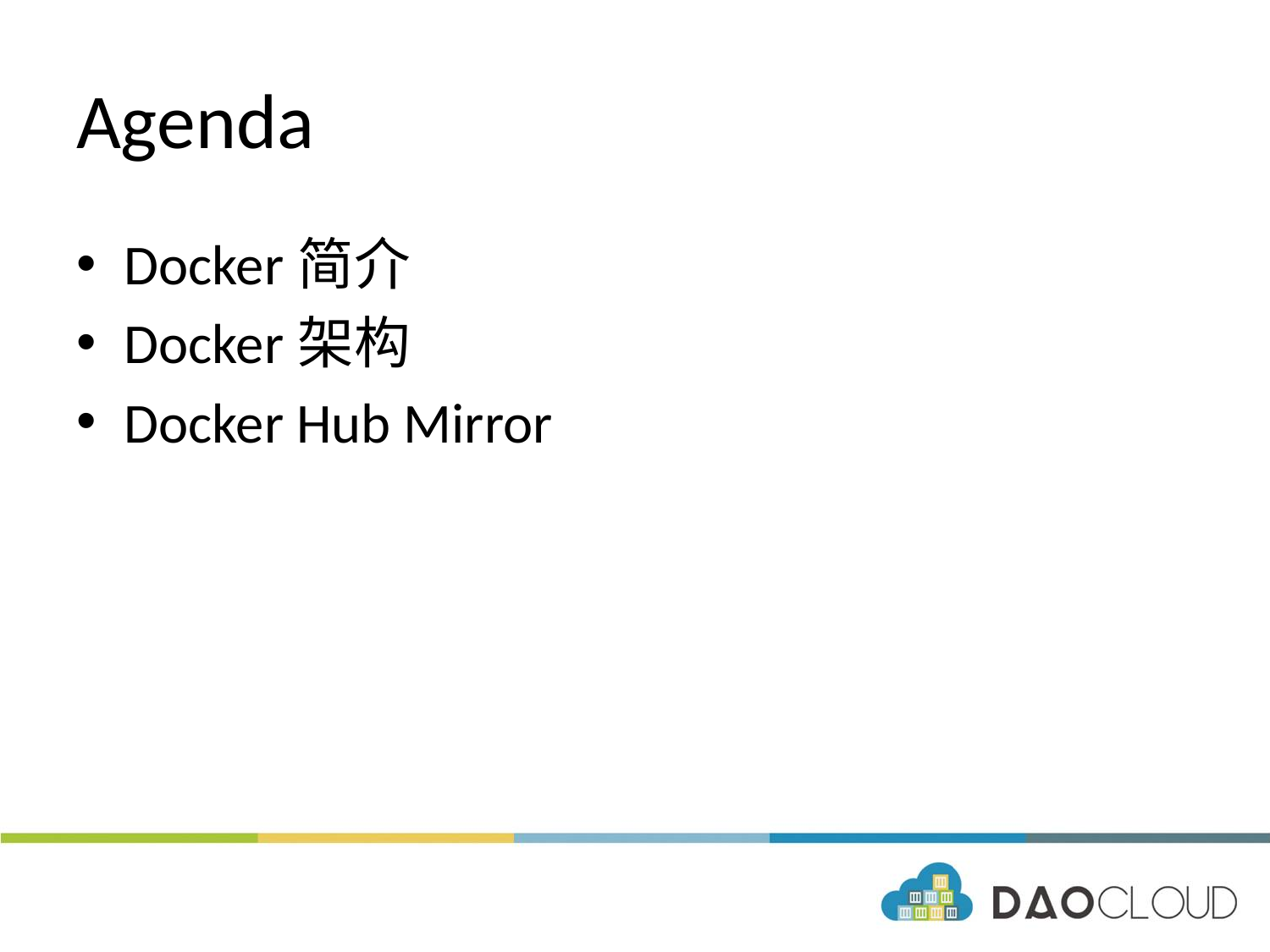

# Agenda
Docker简介
Docker架构
Docker Hub Mirror